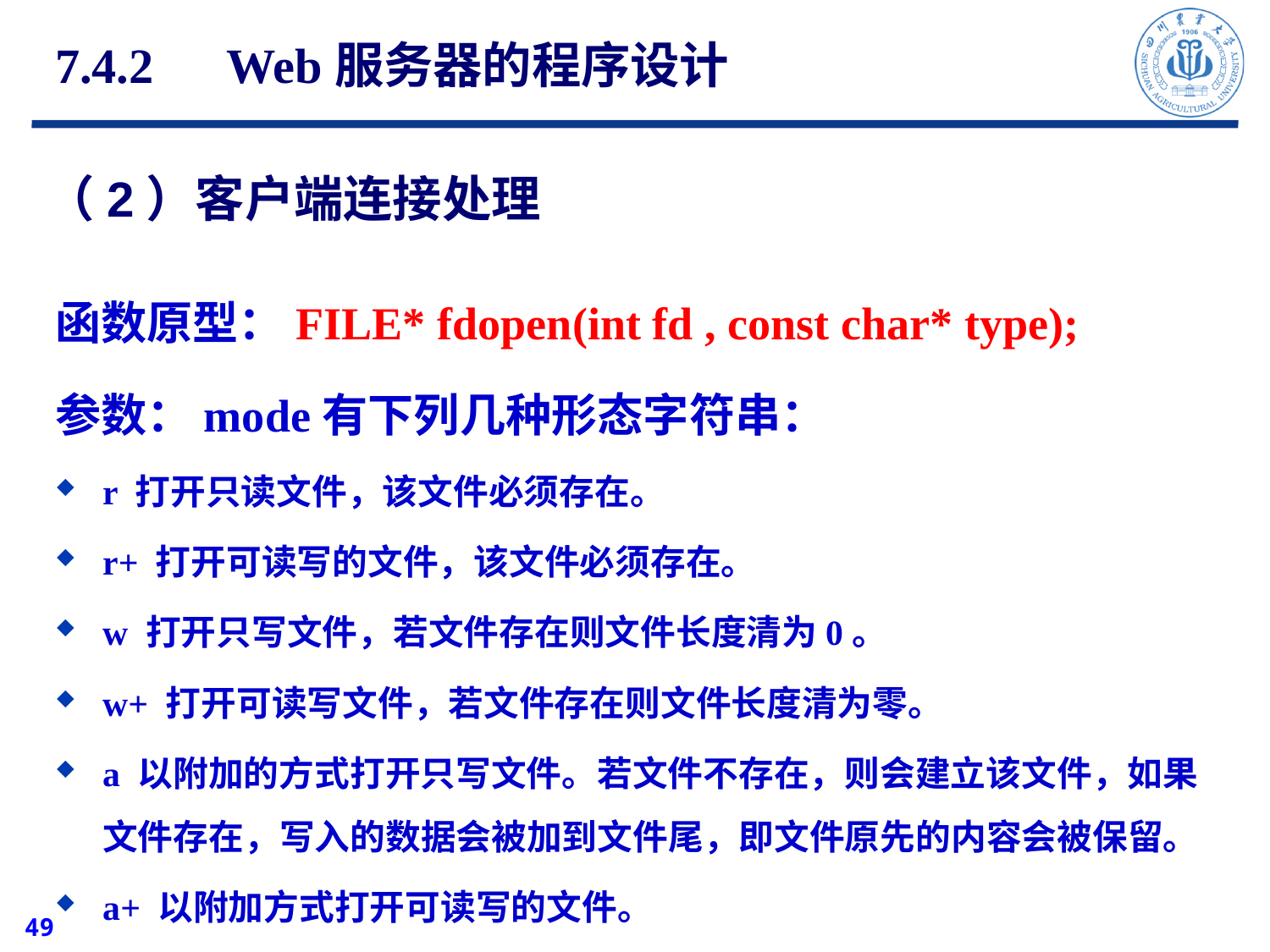

7.4.2　Web服务器的程序设计
# （2）客户端连接处理
函数原型：FILE* fdopen(int fd , const char* type);
参数：mode有下列几种形态字符串：
r 打开只读文件，该文件必须存在。
r+ 打开可读写的文件，该文件必须存在。
w 打开只写文件，若文件存在则文件长度清为0。
w+ 打开可读写文件，若文件存在则文件长度清为零。
a 以附加的方式打开只写文件。若文件不存在，则会建立该文件，如果文件存在，写入的数据会被加到文件尾，即文件原先的内容会被保留。
a+ 以附加方式打开可读写的文件。